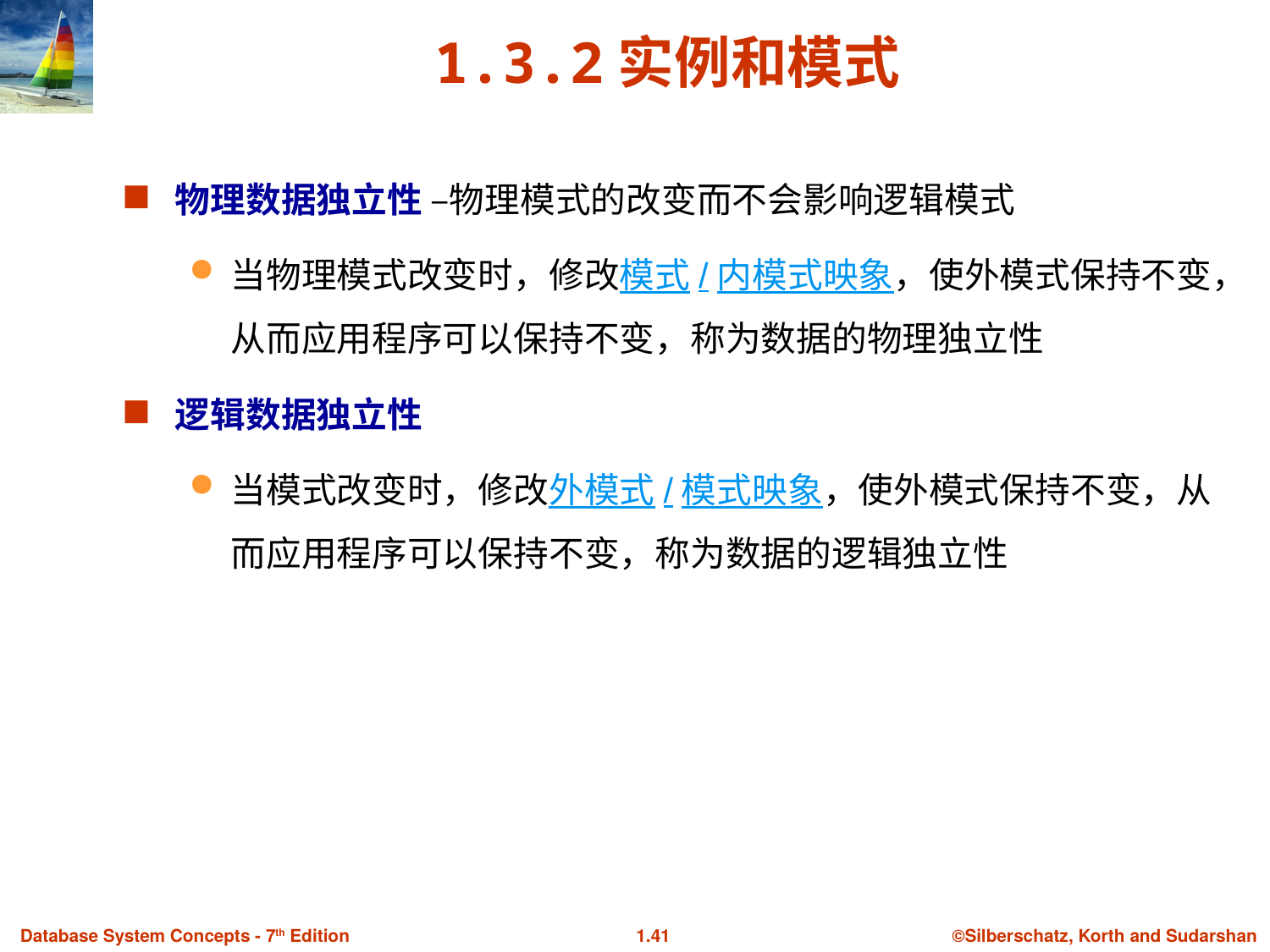

1.3.2实例和模式
物理数据独立性 –物理模式的改变而不会影响逻辑模式
当物理模式改变时，修改模式/内模式映象，使外模式保持不变，从而应用程序可以保持不变，称为数据的物理独立性
逻辑数据独立性
当模式改变时，修改外模式/模式映象，使外模式保持不变，从而应用程序可以保持不变，称为数据的逻辑独立性